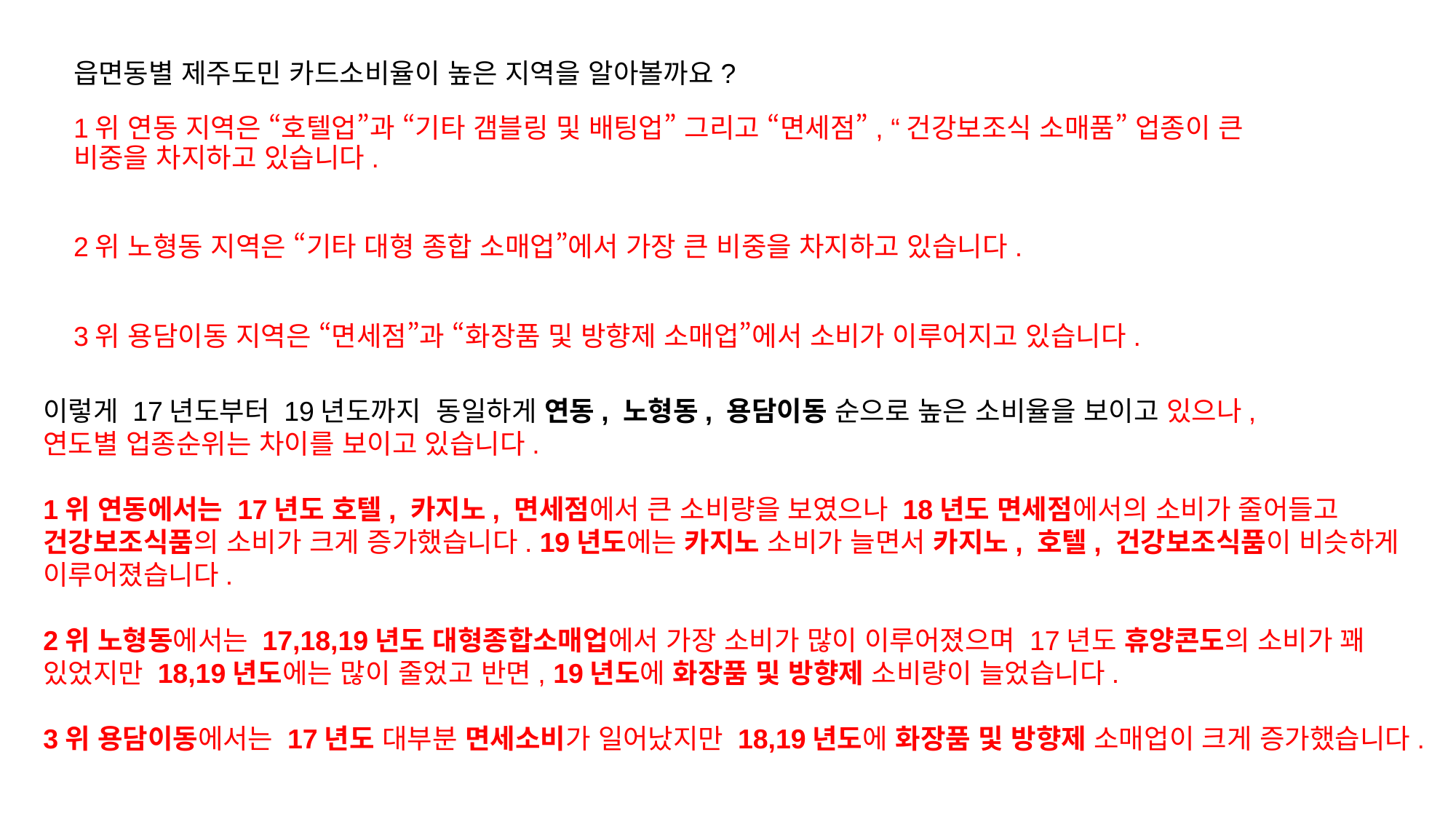

읍면동별 제주도민 카드소비율이 높은 지역을 알아볼까요?
1위 연동 지역은 “호텔업”과 “기타 갬블링 및 배팅업” 그리고 “면세점”, “건강보조식 소매품” 업종이 큰 비중을 차지하고 있습니다.

2위 노형동 지역은 “기타 대형 종합 소매업”에서 가장 큰 비중을 차지하고 있습니다.

3위 용담이동 지역은 “면세점”과 “화장품 및 방향제 소매업”에서 소비가 이루어지고 있습니다.
이렇게 17년도부터 19년도까지  동일하게 연동, 노형동, 용담이동 순으로 높은 소비율을 보이고 있으나,
연도별 업종순위는 차이를 보이고 있습니다.

1위 연동에서는 17년도 호텔, 카지노, 면세점에서 큰 소비량을 보였으나 18년도 면세점에서의 소비가 줄어들고 건강보조식품의 소비가 크게 증가했습니다. 19년도에는 카지노 소비가 늘면서 카지노, 호텔, 건강보조식품이 비슷하게 이루어졌습니다.

2위 노형동에서는 17,18,19년도 대형종합소매업에서 가장 소비가 많이 이루어졌으며 17년도 휴양콘도의 소비가 꽤 있었지만 18,19년도에는 많이 줄었고 반면, 19년도에 화장품 및 방향제 소비량이 늘었습니다.

3위 용담이동에서는 17년도 대부분 면세소비가 일어났지만 18,19년도에 화장품 및 방향제 소매업이 크게 증가했습니다.